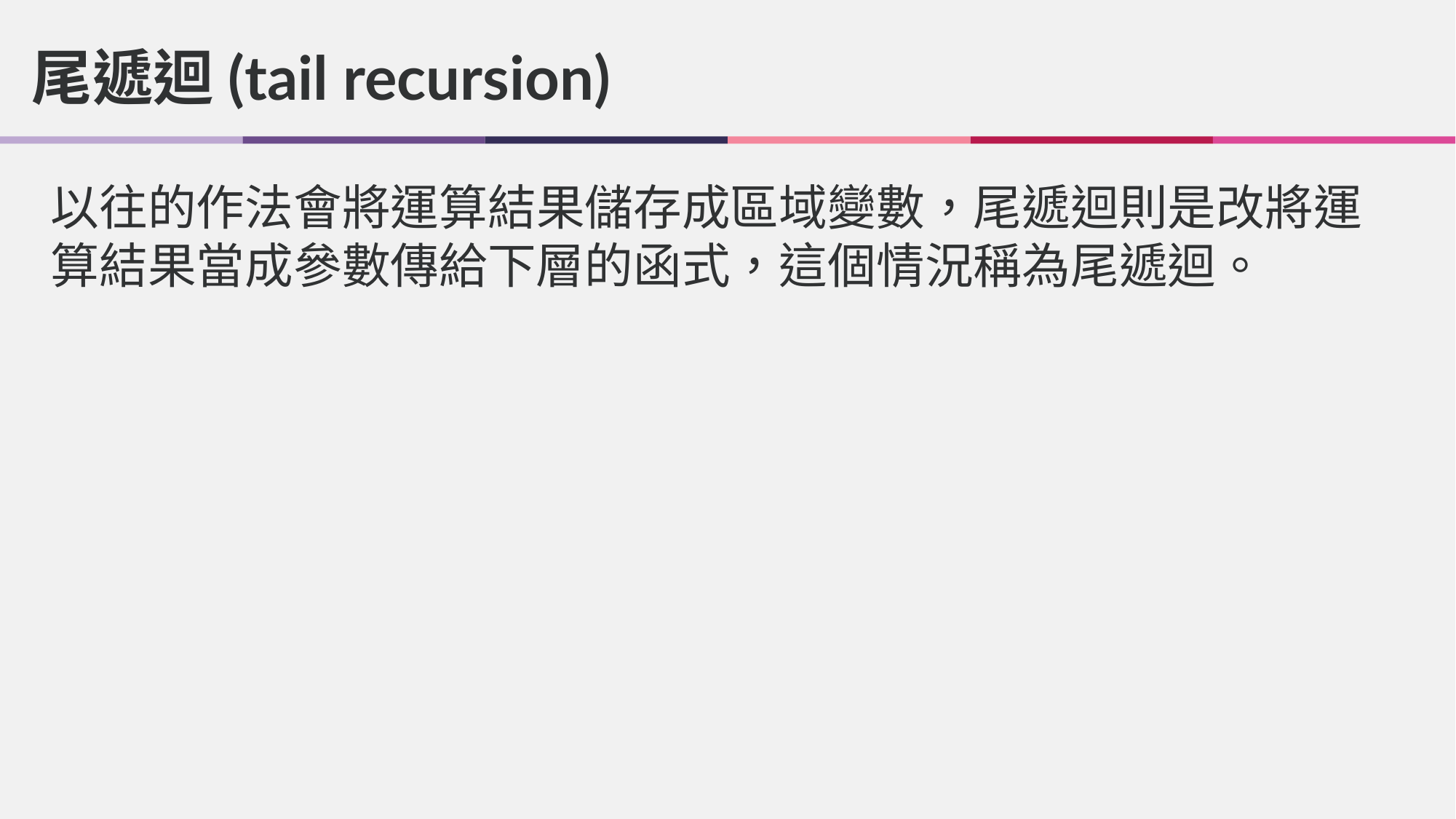

尾遞迴(tail recursion)
以往的作法會將運算結果儲存成區域變數，尾遞迴則是改將運算結果當成參數傳給下層的函式，這個情況稱為尾遞迴。